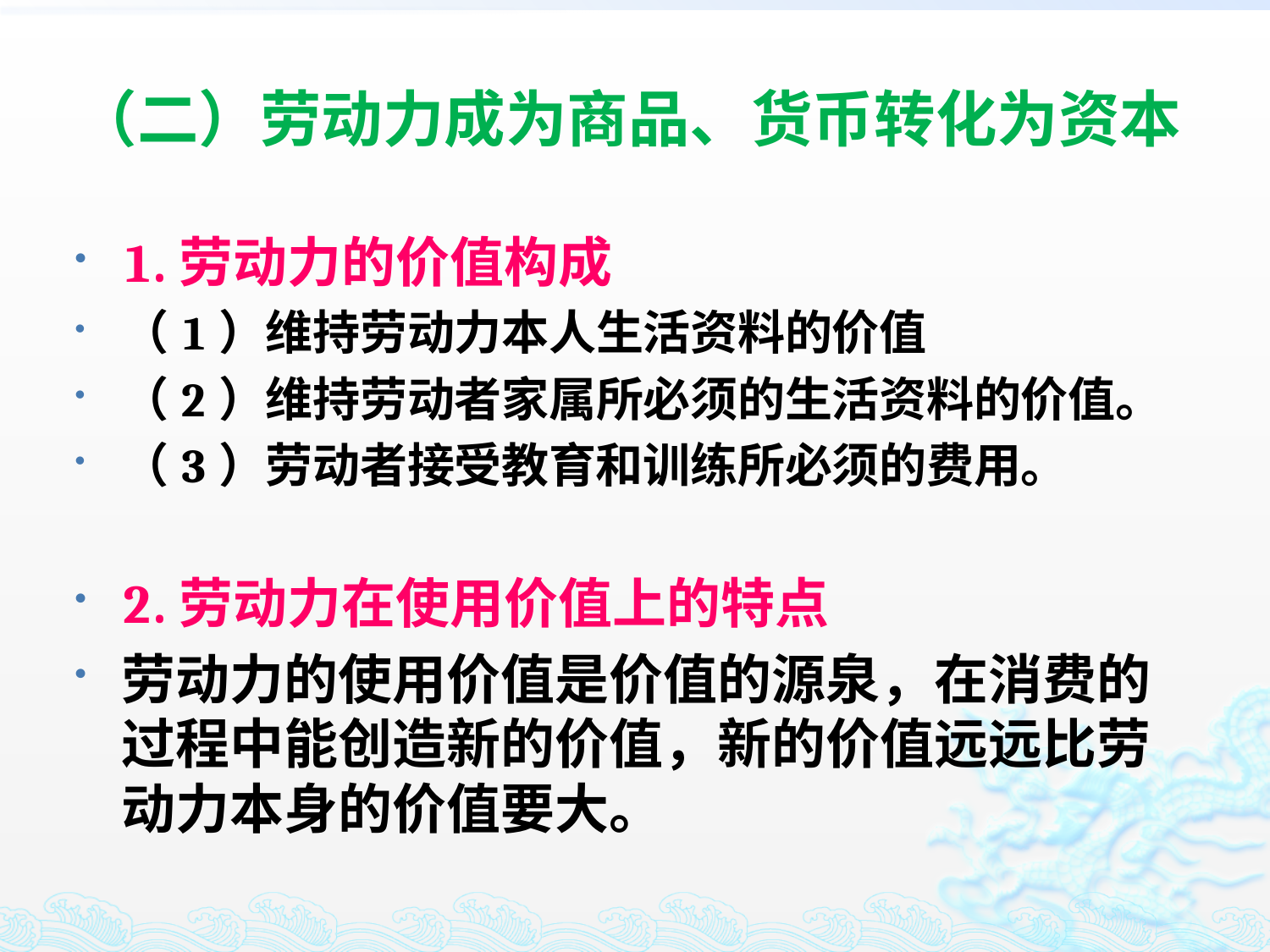

# （二）劳动力成为商品、货币转化为资本
1.劳动力的价值构成
（1）维持劳动力本人生活资料的价值
（2）维持劳动者家属所必须的生活资料的价值。
（3）劳动者接受教育和训练所必须的费用。

2.劳动力在使用价值上的特点
劳动力的使用价值是价值的源泉，在消费的过程中能创造新的价值，新的价值远远比劳动力本身的价值要大。